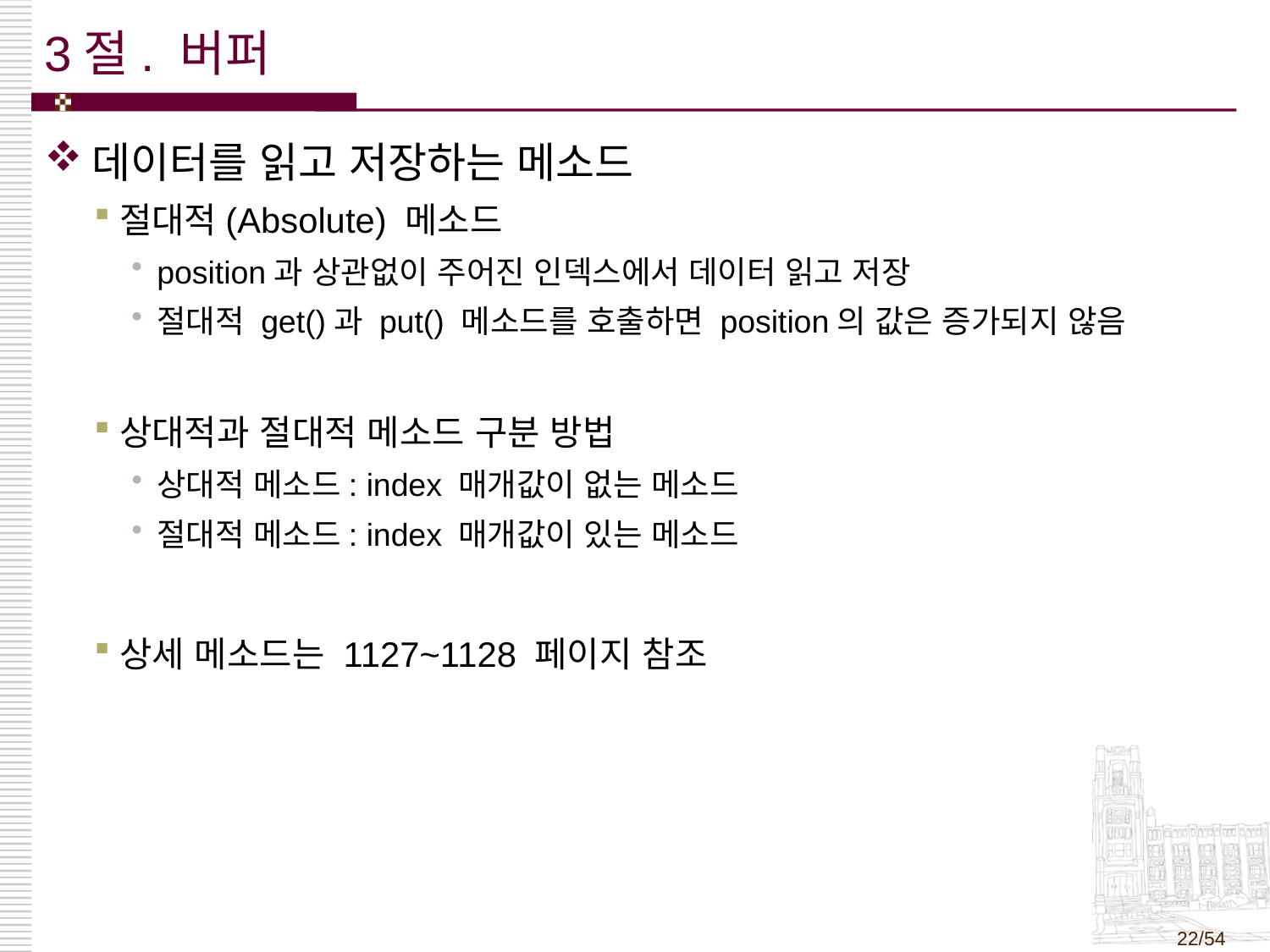

# 3절. 버퍼
데이터를 읽고 저장하는 메소드
절대적(Absolute) 메소드
position과 상관없이 주어진 인덱스에서 데이터 읽고 저장
절대적 get()과 put() 메소드를 호출하면 position의 값은 증가되지 않음

상대적과 절대적 메소드 구분 방법
상대적 메소드: index 매개값이 없는 메소드
절대적 메소드: index 매개값이 있는 메소드

상세 메소드는 1127~1128 페이지 참조